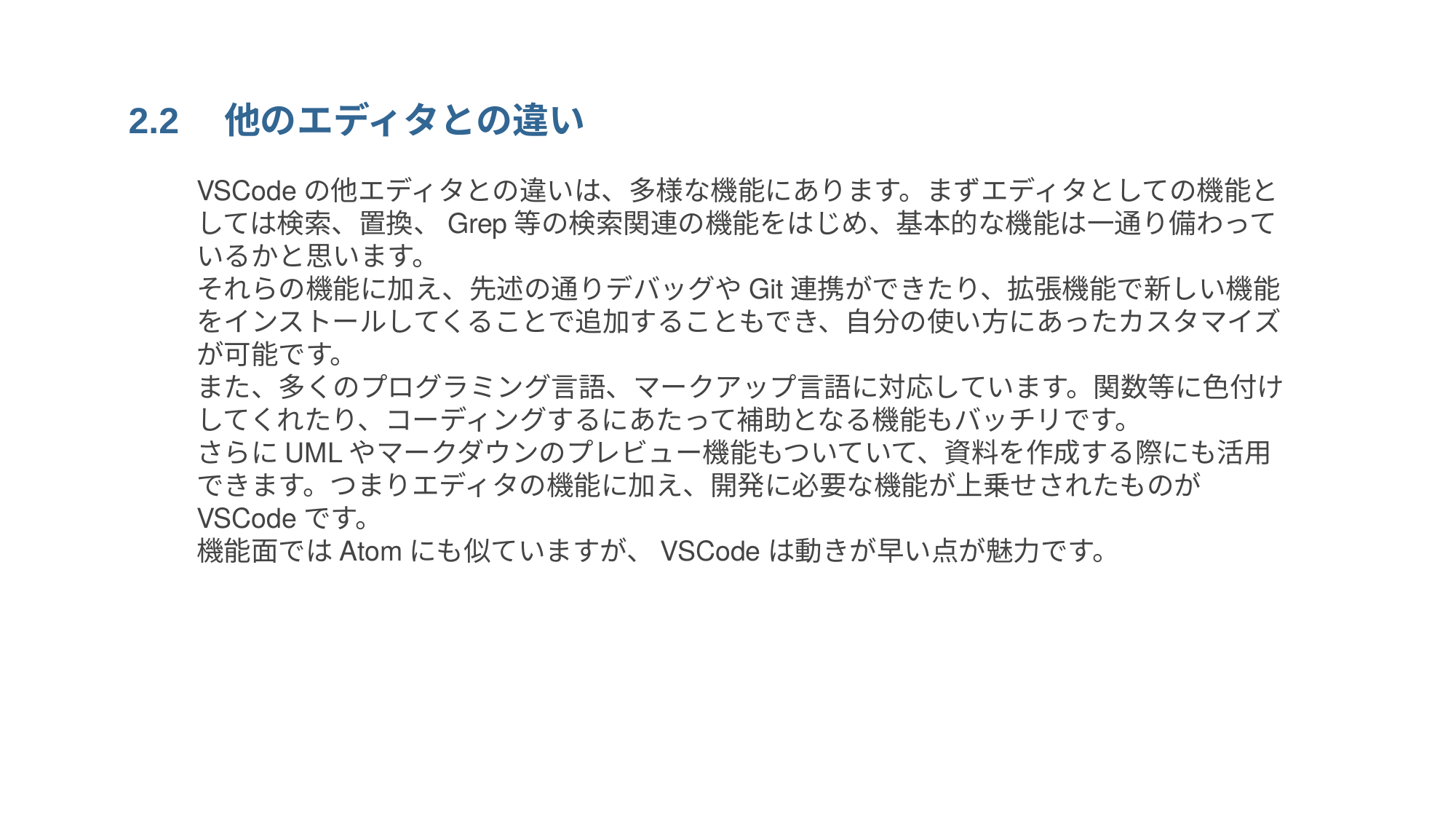

2.2　他のエディタとの違い
VSCodeの他エディタとの違いは、多様な機能にあります。まずエディタとしての機能としては検索、置換、Grep等の検索関連の機能をはじめ、基本的な機能は一通り備わっているかと思います。
それらの機能に加え、先述の通りデバッグやGit連携ができたり、拡張機能で新しい機能をインストールしてくることで追加することもでき、自分の使い方にあったカスタマイズが可能です。
また、多くのプログラミング言語、マークアップ言語に対応しています。関数等に色付けしてくれたり、コーディングするにあたって補助となる機能もバッチリです。
さらにUMLやマークダウンのプレビュー機能もついていて、資料を作成する際にも活用できます。つまりエディタの機能に加え、開発に必要な機能が上乗せされたものがVSCodeです。
機能面ではAtomにも似ていますが、VSCodeは動きが早い点が魅力です。